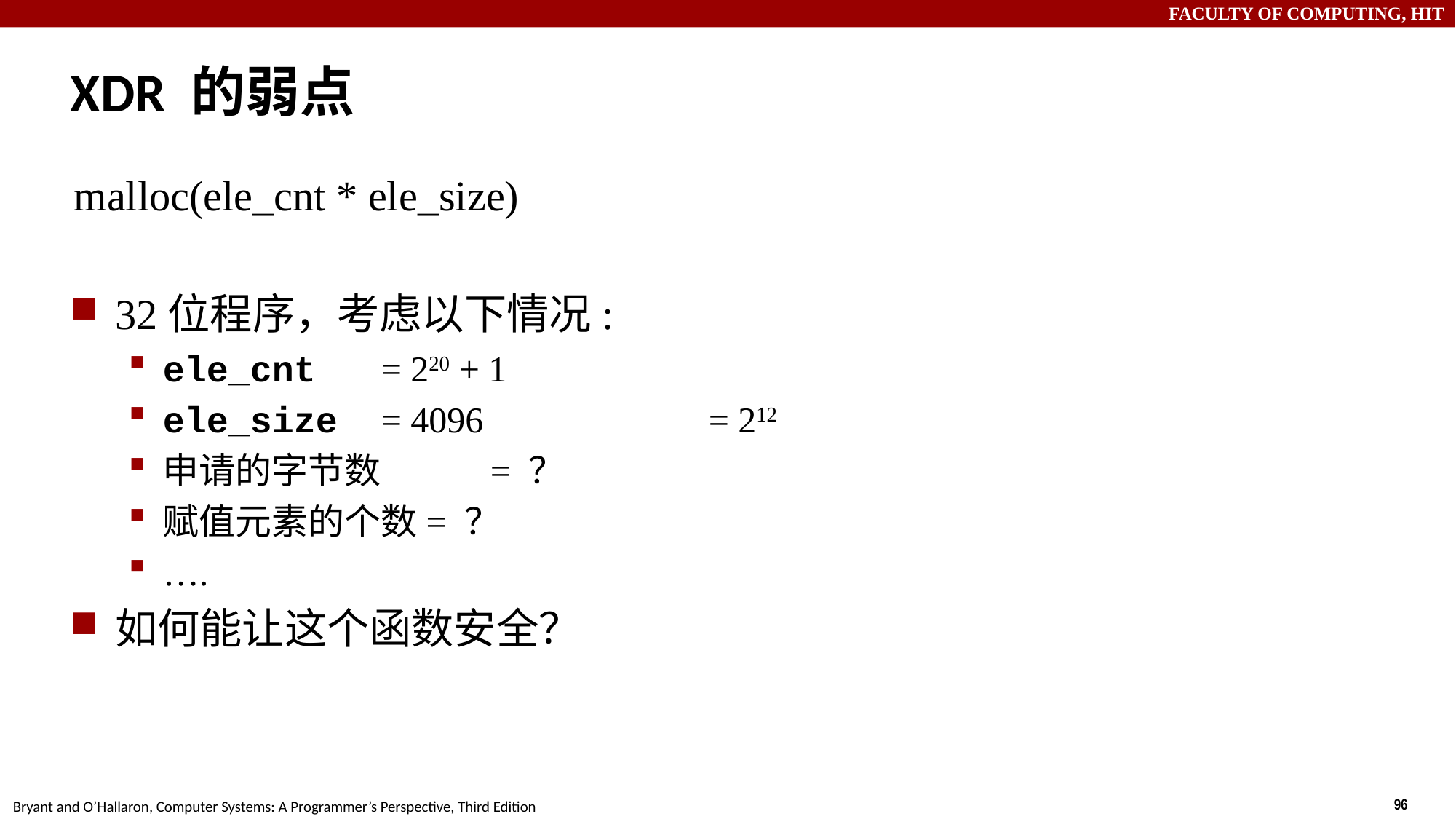

# XDR 的弱点
malloc(ele_cnt * ele_size)

32位程序，考虑以下情况:
ele_cnt 	= 220 + 1
ele_size 	= 4096 		= 212
申请的字节数	= ？
赋值元素的个数= ？
….
如何能让这个函数安全？